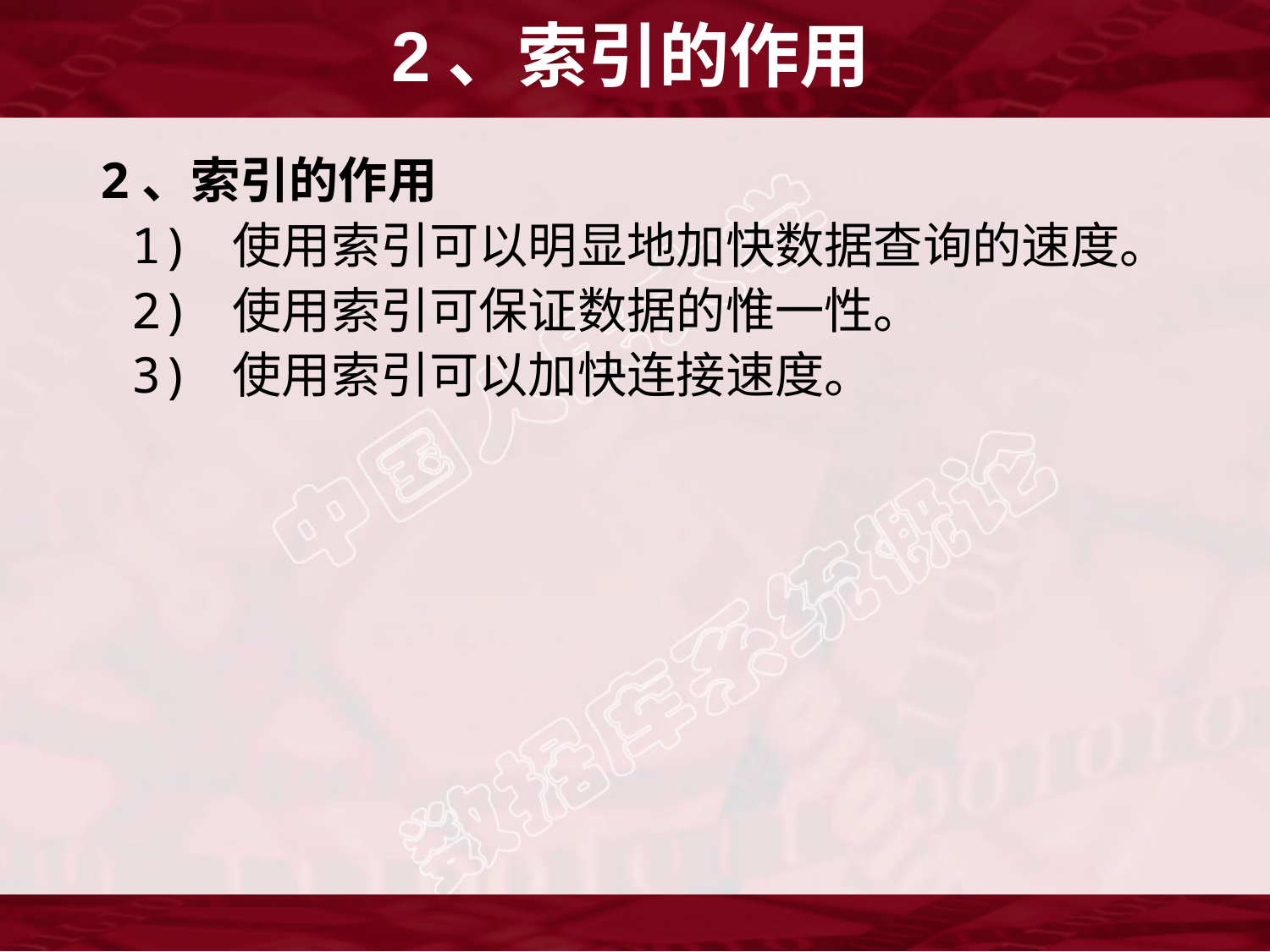

# 2、索引的作用
2、索引的作用
1) 使用索引可以明显地加快数据查询的速度。
2) 使用索引可保证数据的惟一性。
3) 使用索引可以加快连接速度。